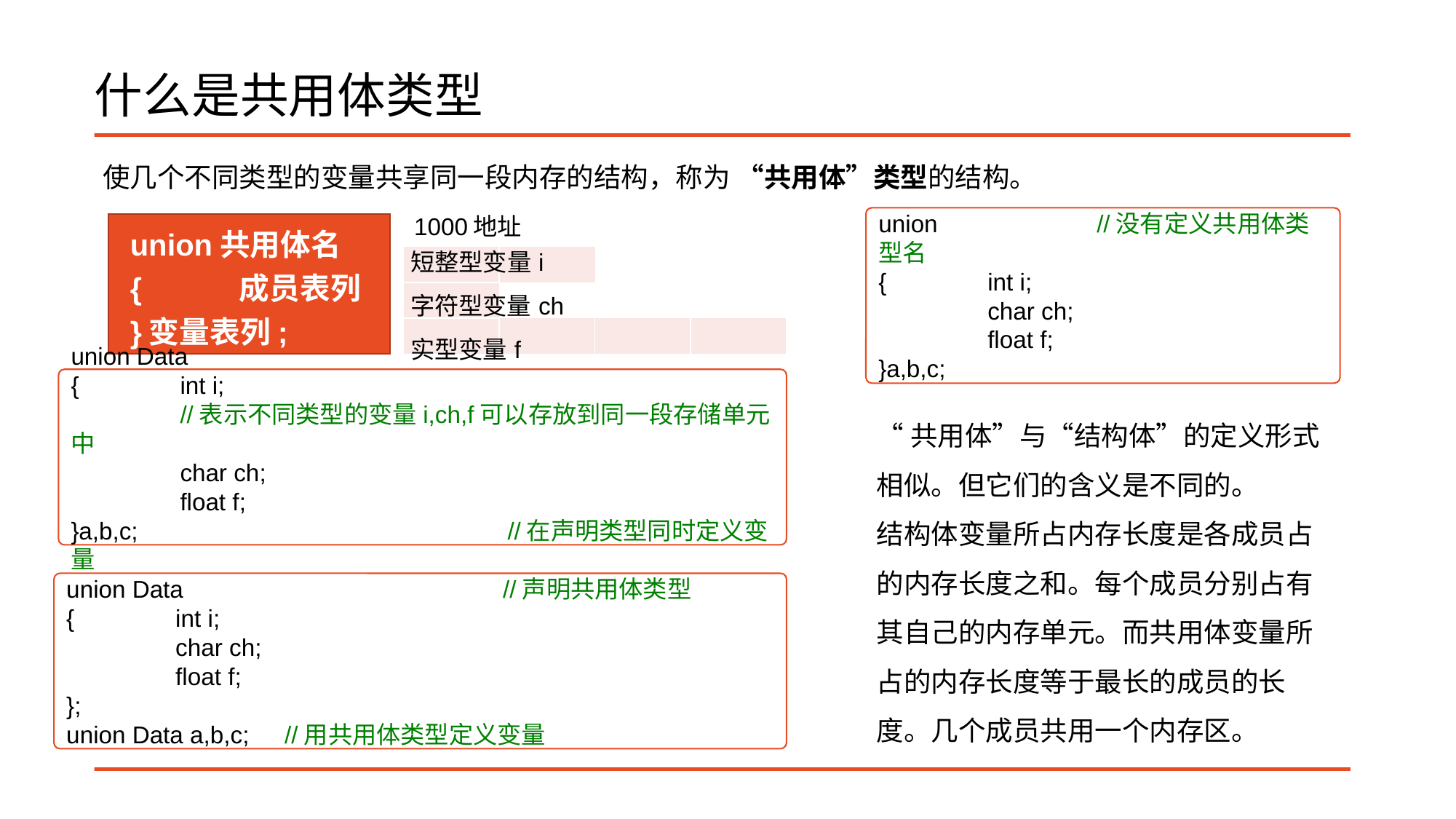

# 什么是共用体类型
使几个不同类型的变量共享同一段内存的结构，称为 “共用体”类型的结构。
| 1000地址 |  |  |  |
| --- | --- | --- | --- |
|  |  |  |  |
|  |  |  |  |
|  |  |  |  |
union		//没有定义共用体类型名
{	int i;
	char ch;
	float f;
}a,b,c;
union共用体名
{	成员表列
}变量表列;
| 短整型变量i |
| --- |
| 字符型变量ch |
| 实型变量f |
union Data
{	int i;
	//表示不同类型的变量i,ch,f可以存放到同一段存储单元中
	char ch;
	float f;
}a,b,c;				//在声明类型同时定义变量
“共用体”与“结构体”的定义形式相似。但它们的含义是不同的。
结构体变量所占内存长度是各成员占的内存长度之和。每个成员分别占有其自己的内存单元。而共用体变量所占的内存长度等于最长的成员的长度。几个成员共用一个内存区。
union Data			//声明共用体类型
{	int i;
	char ch;
	float f;
};
union Data a,b,c;	//用共用体类型定义变量